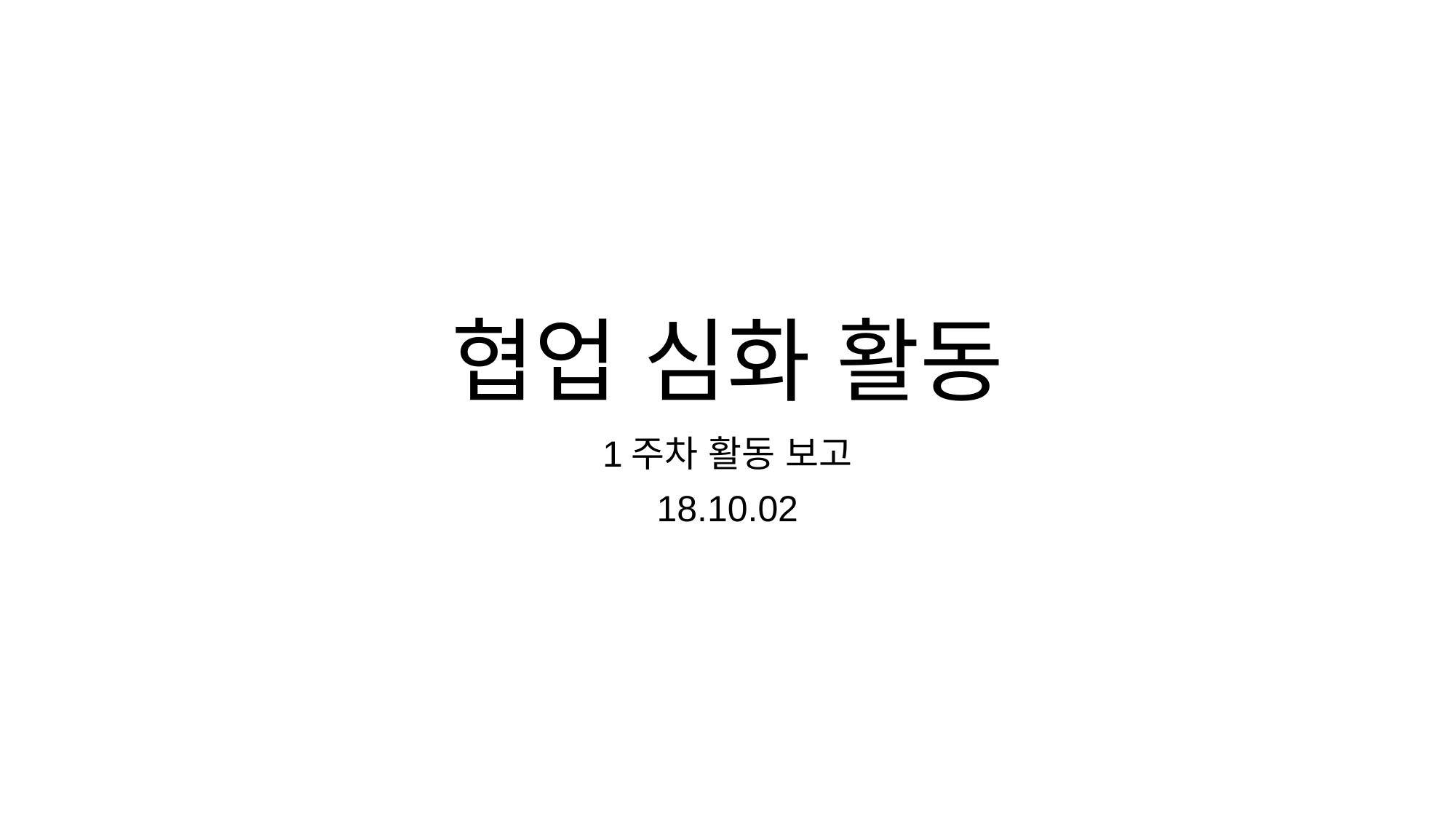

# 협업 심화 활동
1주차 활동 보고
18.10.02